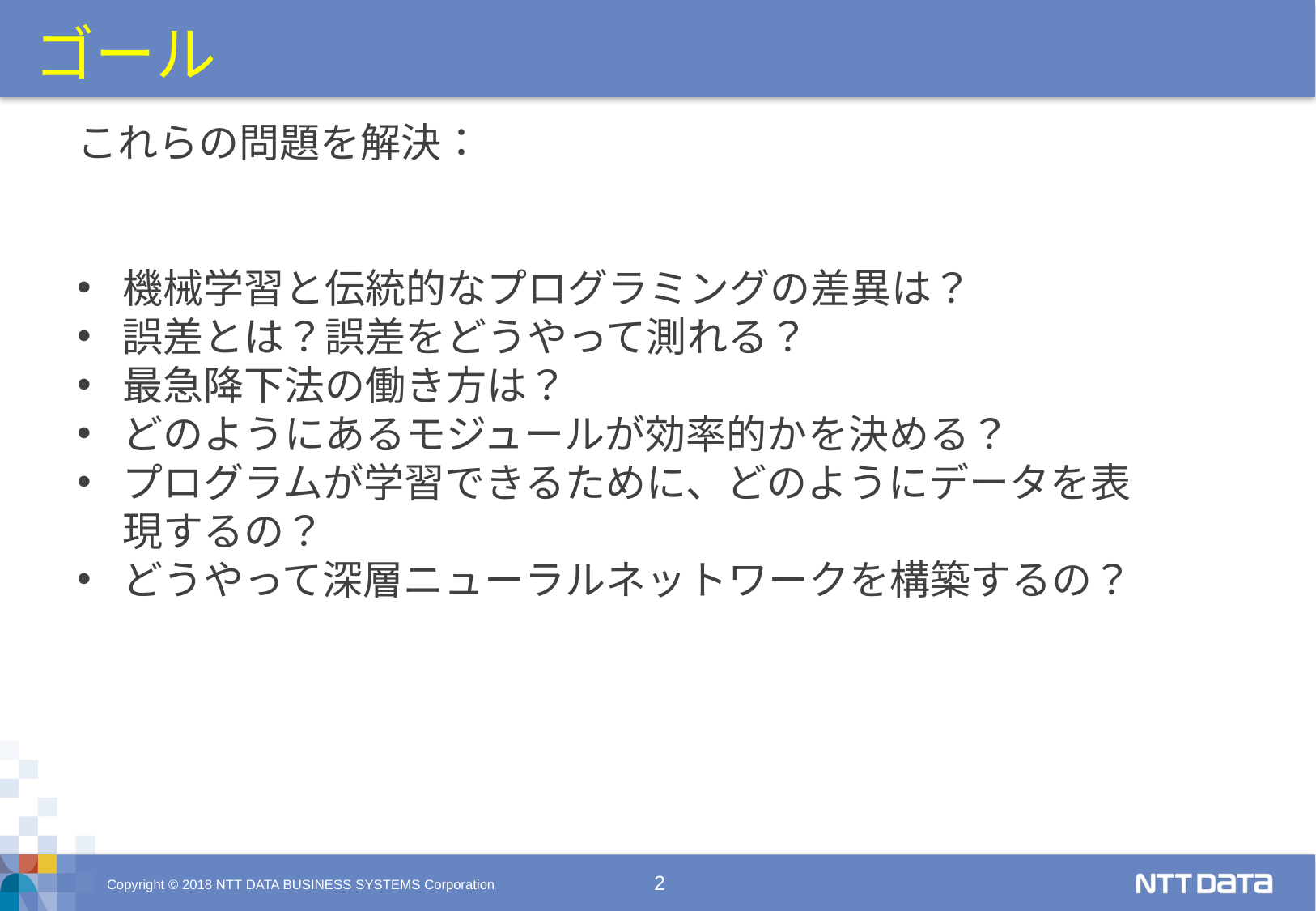

ゴール
これらの問題を解決：

機械学習と伝統的なプログラミングの差異は？
誤差とは？誤差をどうやって測れる？
最急降下法の働き方は？
どのようにあるモジュールが効率的かを決める？
プログラムが学習できるために、どのようにデータを表現するの？
どうやって深層ニューラルネットワークを構築するの？